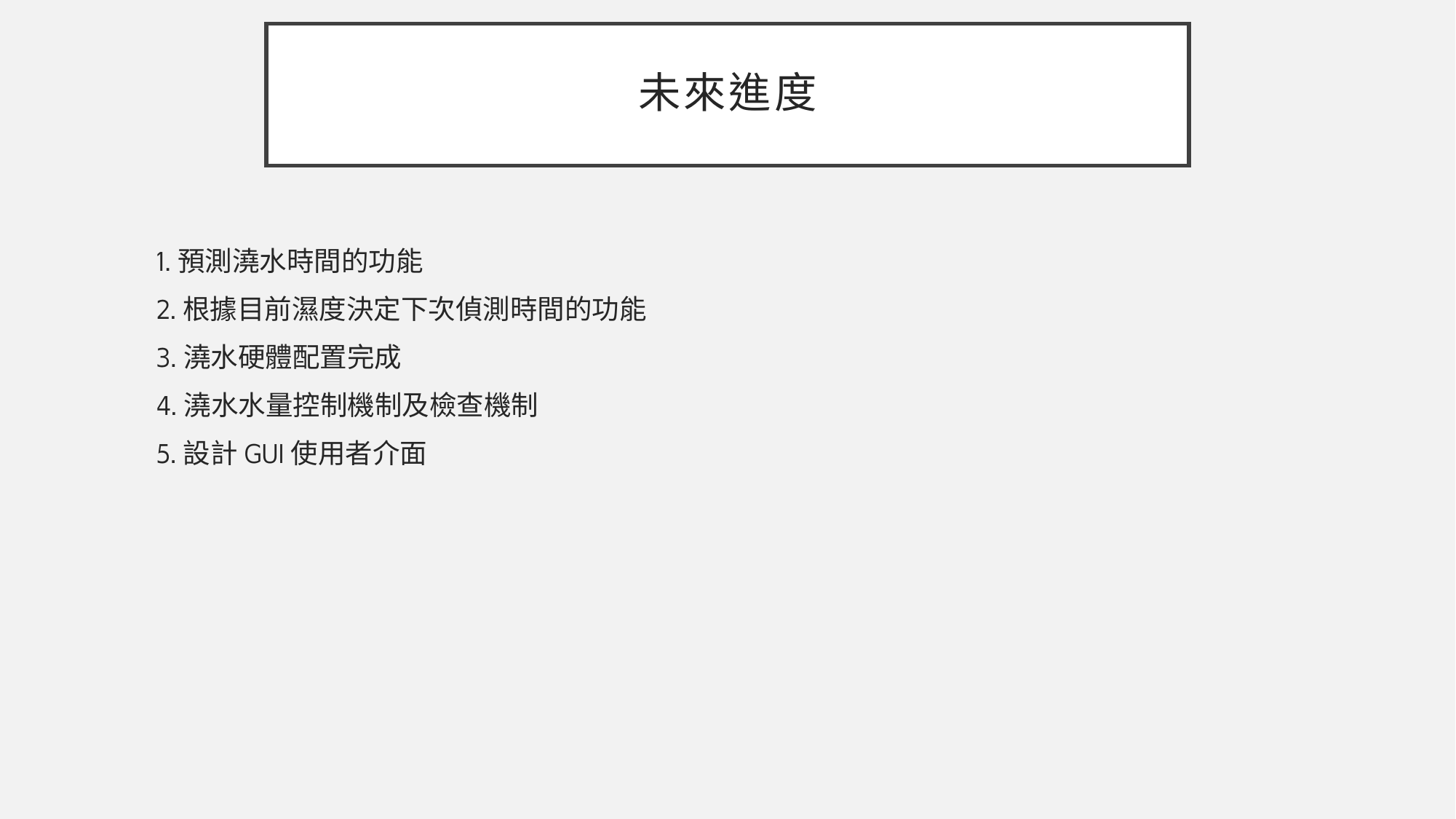

# 未來進度
1.預測澆水時間的功能
2.根據目前濕度決定下次偵測時間的功能
3.澆水硬體配置完成
4.澆水水量控制機制及檢查機制
5.設計GUI使用者介面